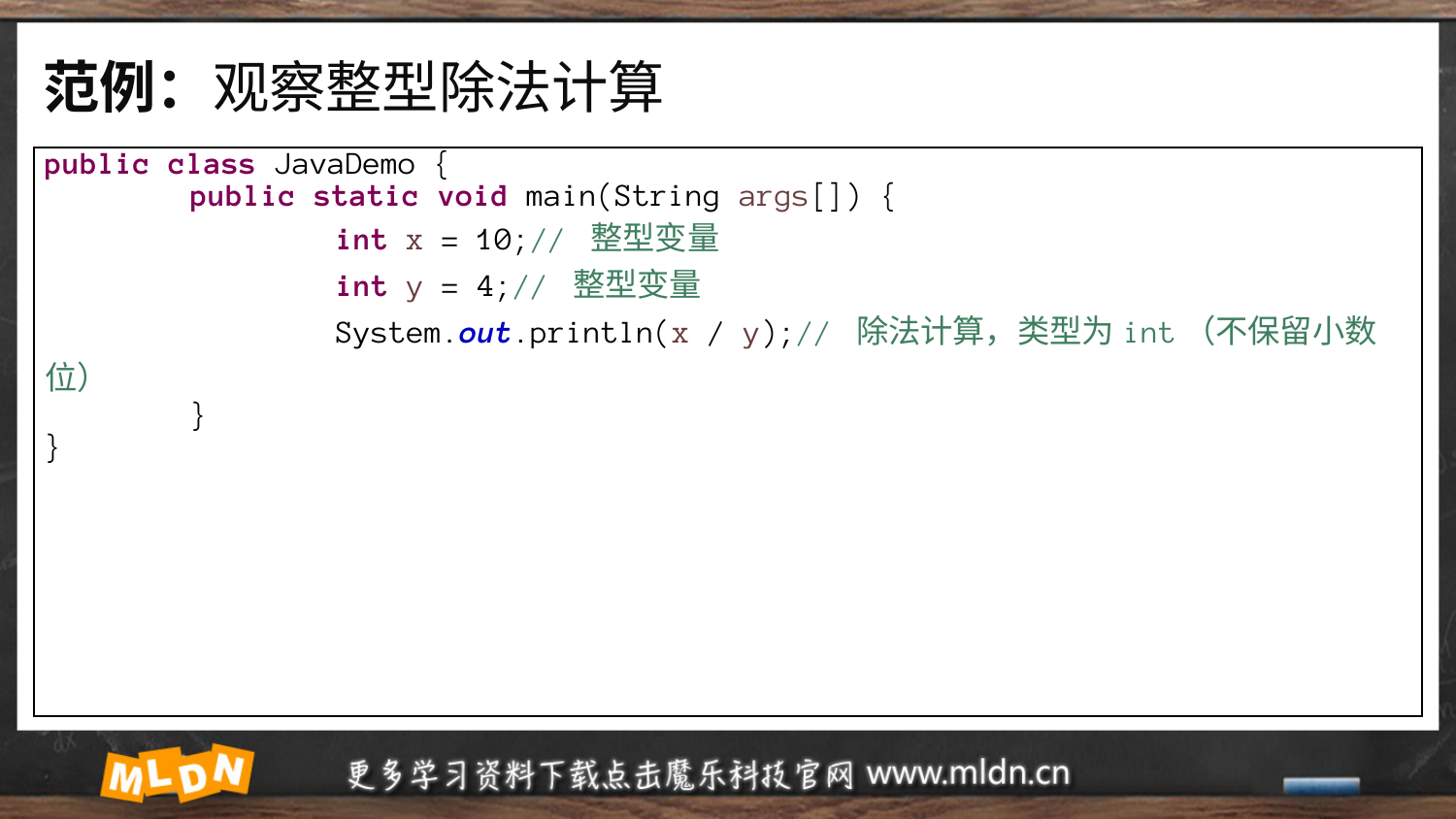

# 范例：观察整型除法计算
| public class JavaDemo { public static void main(String args[]) { int x = 10;// 整型变量 int y = 4;// 整型变量 System.out.println(x / y);// 除法计算，类型为int（不保留小数位） } } |
| --- |